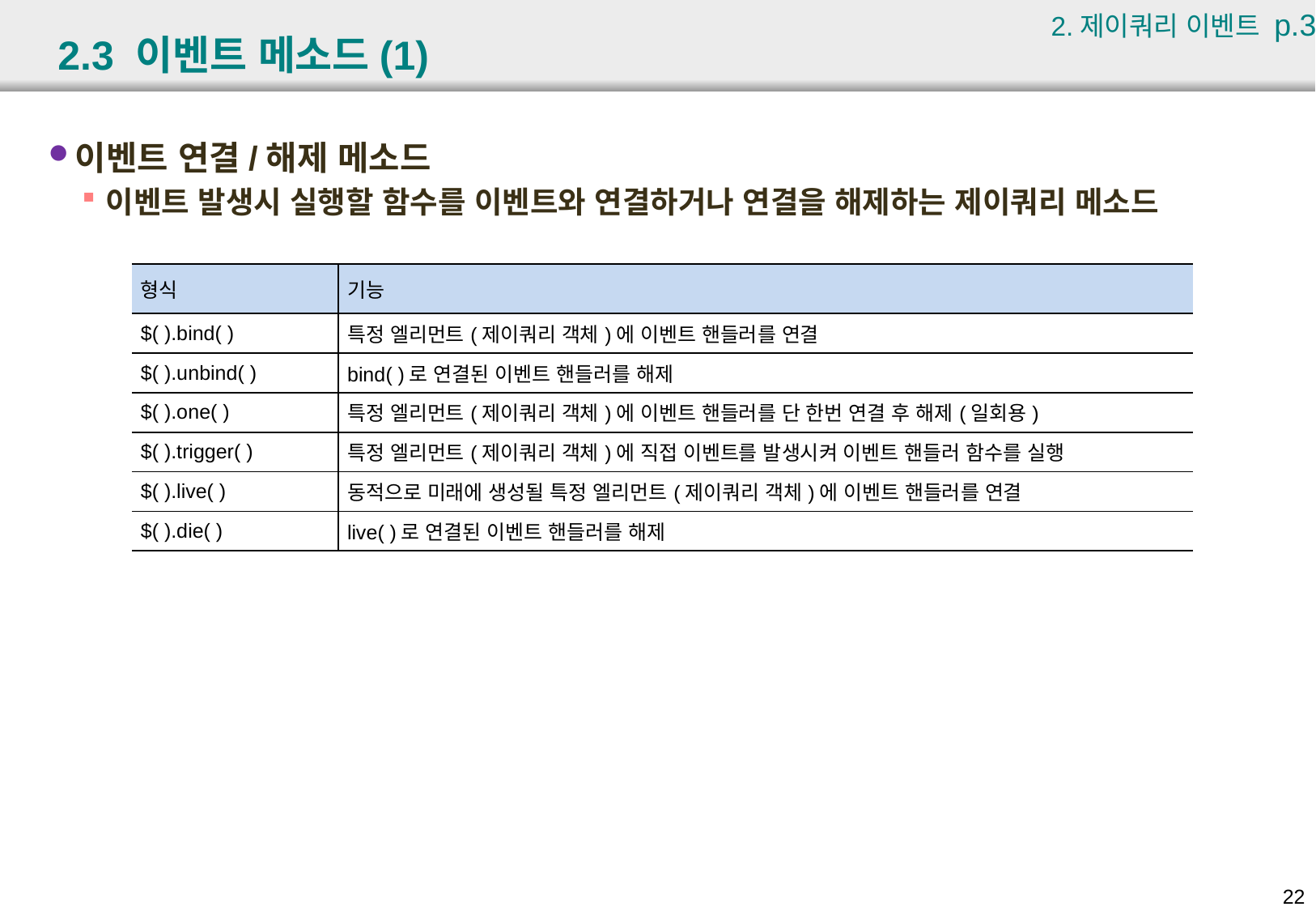

2.제이쿼리 이벤트 p.378
# 2.3 이벤트 메소드(1)
이벤트 연결/해제 메소드
이벤트 발생시 실행할 함수를 이벤트와 연결하거나 연결을 해제하는 제이쿼리 메소드

| 형식 | 기능 |
| --- | --- |
| $( ).bind( ) | 특정 엘리먼트(제이쿼리 객체)에 이벤트 핸들러를 연결 |
| $( ).unbind( ) | bind( )로 연결된 이벤트 핸들러를 해제 |
| $( ).one( ) | 특정 엘리먼트(제이쿼리 객체)에 이벤트 핸들러를 단 한번 연결 후 해제(일회용) |
| $( ).trigger( ) | 특정 엘리먼트(제이쿼리 객체)에 직접 이벤트를 발생시켜 이벤트 핸들러 함수를 실행 |
| $( ).live( ) | 동적으로 미래에 생성될 특정 엘리먼트(제이쿼리 객체)에 이벤트 핸들러를 연결 |
| $( ).die( ) | live( )로 연결된 이벤트 핸들러를 해제 |